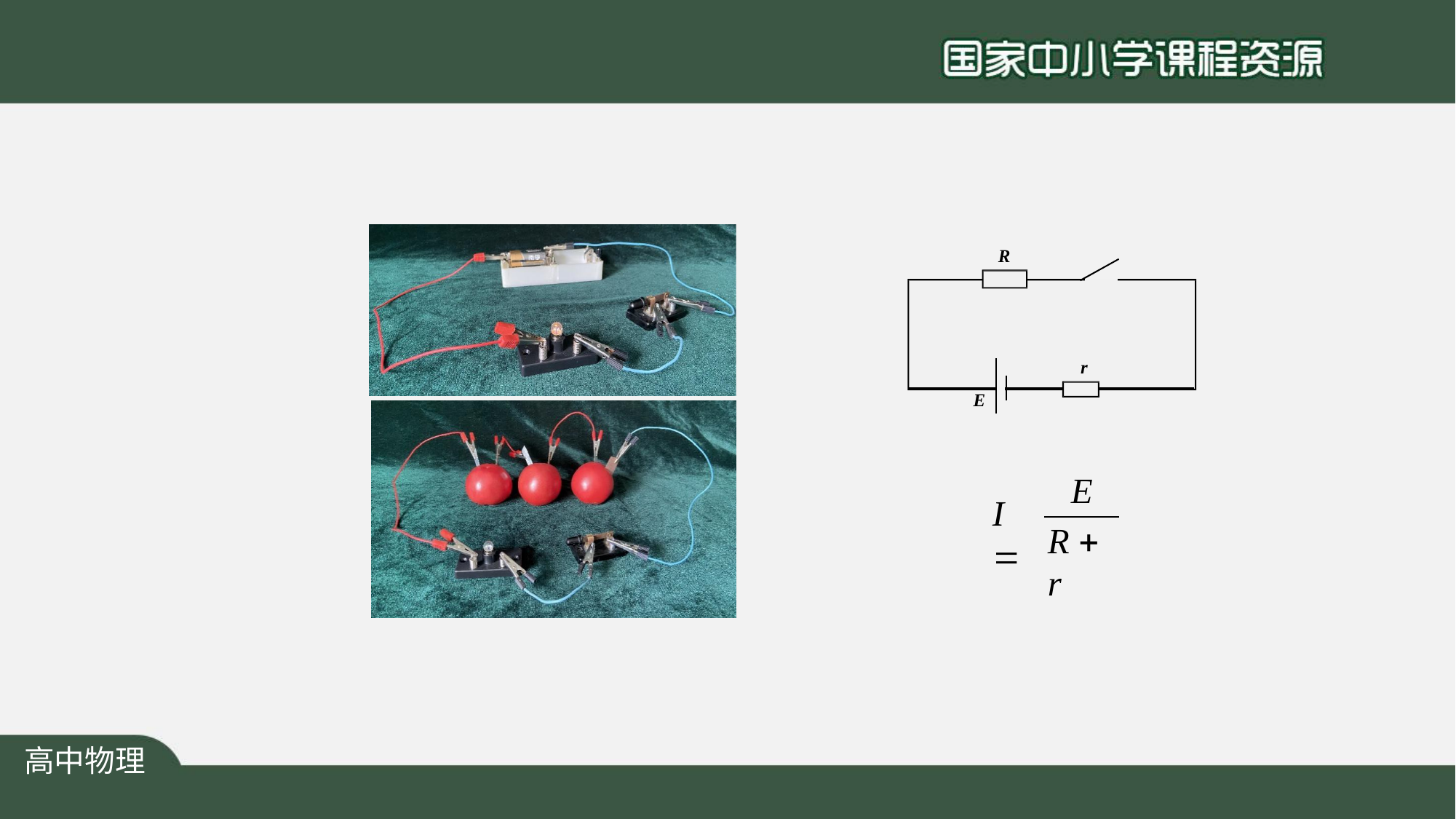

R

r
E

E
I =
R + r

高中物理